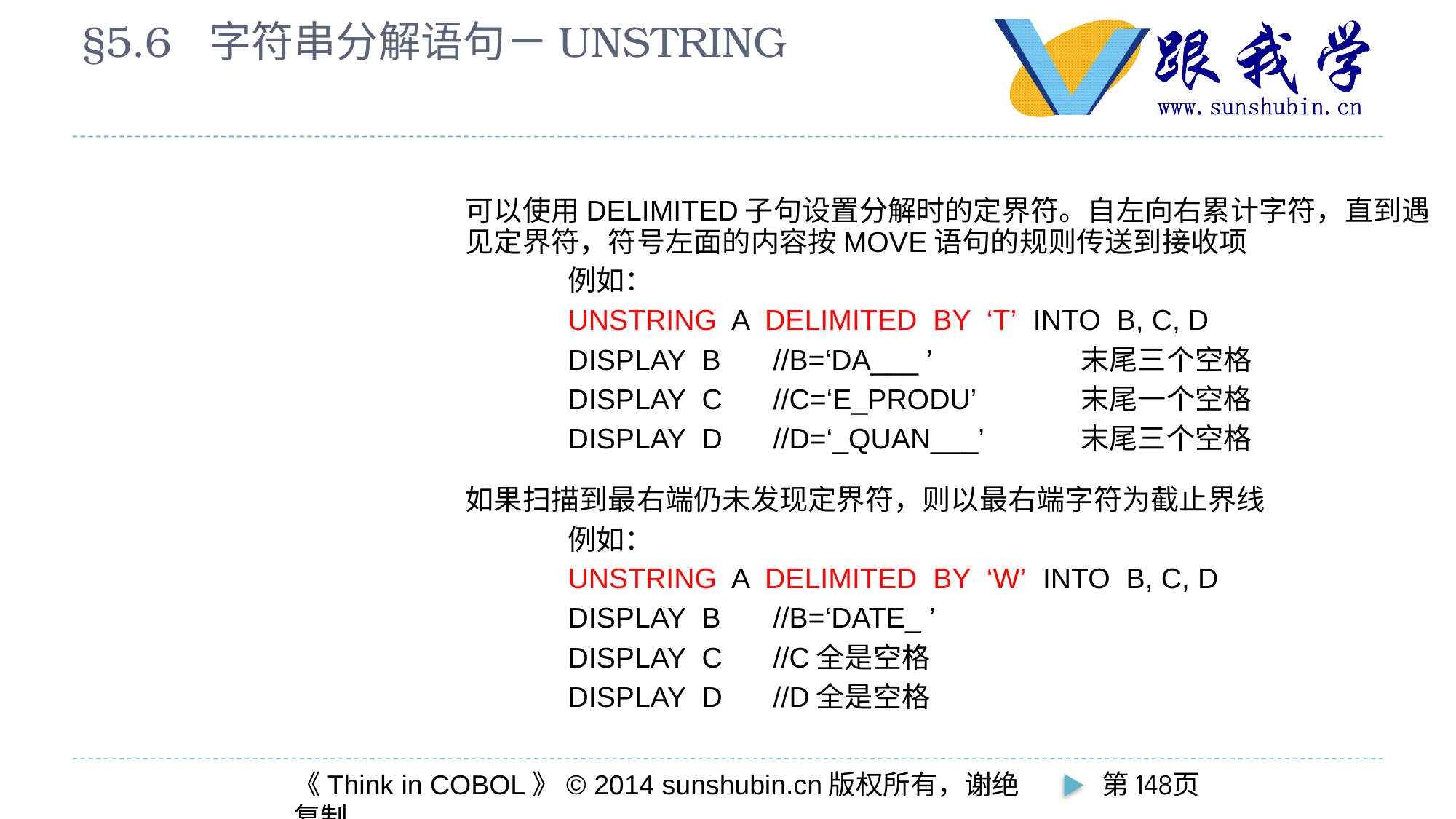

# §5.6  字符串分解语句－UNSTRING
可以使用DELIMITED子句设置分解时的定界符。自左向右累计字符，直到遇见定界符，符号左面的内容按MOVE语句的规则传送到接收项
	例如：
		UNSTRING  A  DELIMITED  BY  ‘T’  INTO  B, C, D
		DISPLAY  B		//B=‘DA___ ’		末尾三个空格
		DISPLAY  C		//C=‘E_PRODU’		末尾一个空格
		DISPLAY  D		//D=‘_QUAN___’	末尾三个空格

如果扫描到最右端仍未发现定界符，则以最右端字符为截止界线
	例如：
		UNSTRING  A  DELIMITED  BY  ‘W’  INTO  B, C, D
		DISPLAY  B		//B=‘DATE_ ’
		DISPLAY  C		//C全是空格
		DISPLAY  D		//D全是空格